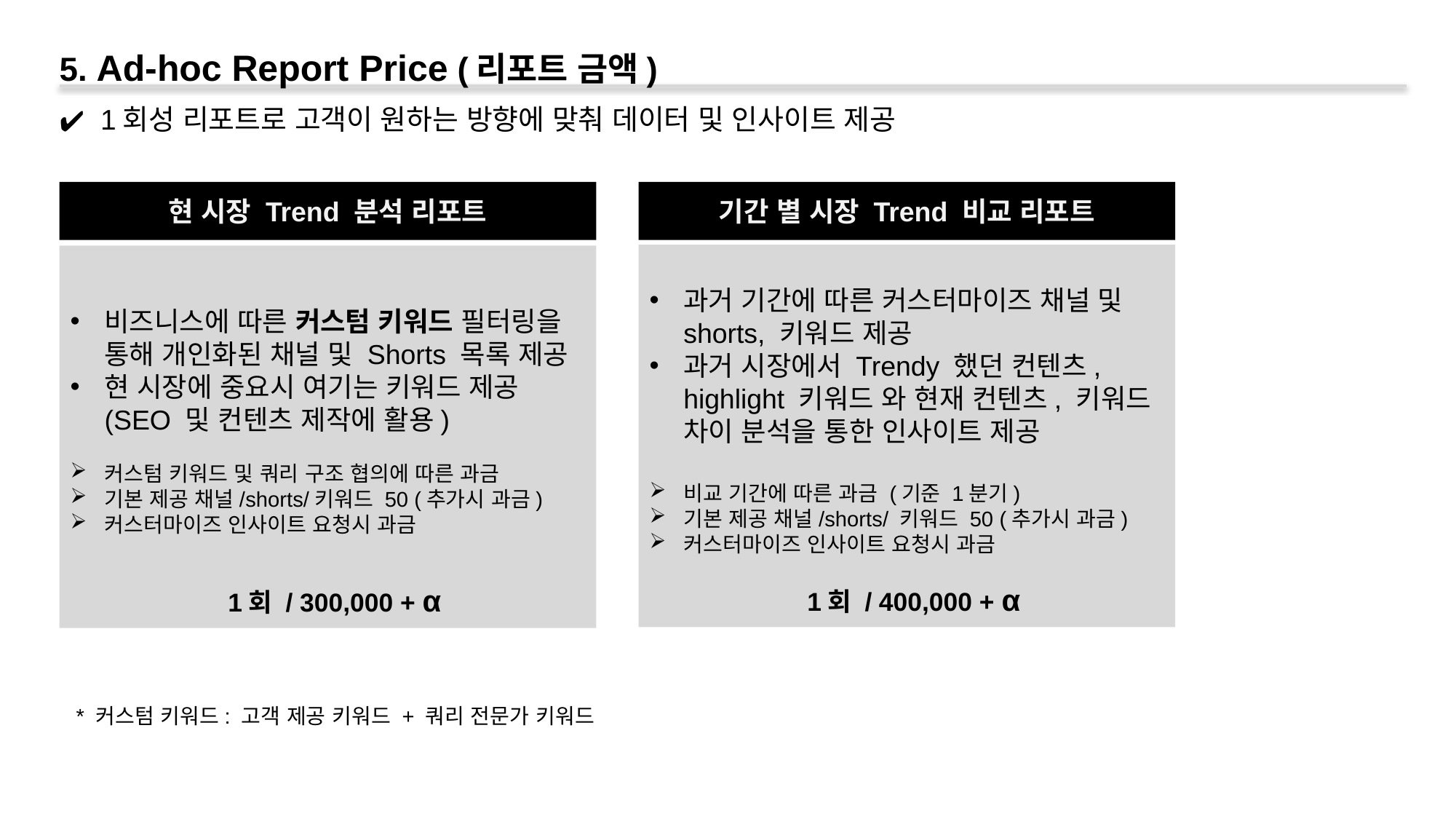

5. Ad-hoc Report Price (리포트 금액)
1회성 리포트로 고객이 원하는 방향에 맞춰 데이터 및 인사이트 제공

현 시장 Trend 분석 리포트
기간 별 시장 Trend 비교 리포트
과거 기간에 따른 커스터마이즈 채널 및 shorts, 키워드 제공
과거 시장에서 Trendy 했던 컨텐츠, highlight 키워드 와 현재 컨텐츠, 키워드 차이 분석을 통한 인사이트 제공

비교 기간에 따른 과금 (기준 1분기)
기본 제공 채널/shorts/ 키워드 50 (추가시 과금)
커스터마이즈 인사이트 요청시 과금

1회 / 400,000 + α
비즈니스에 따른 커스텀 키워드 필터링을 통해 개인화된 채널 및 Shorts 목록 제공
현 시장에 중요시 여기는 키워드 제공
(SEO 및 컨텐츠 제작에 활용)

커스텀 키워드 및 쿼리 구조 협의에 따른 과금
기본 제공 채널/shorts/키워드 50 (추가시 과금)
커스터마이즈 인사이트 요청시 과금

1회 / 300,000 + α
* 커스텀 키워드: 고객 제공 키워드 + 쿼리 전문가 키워드